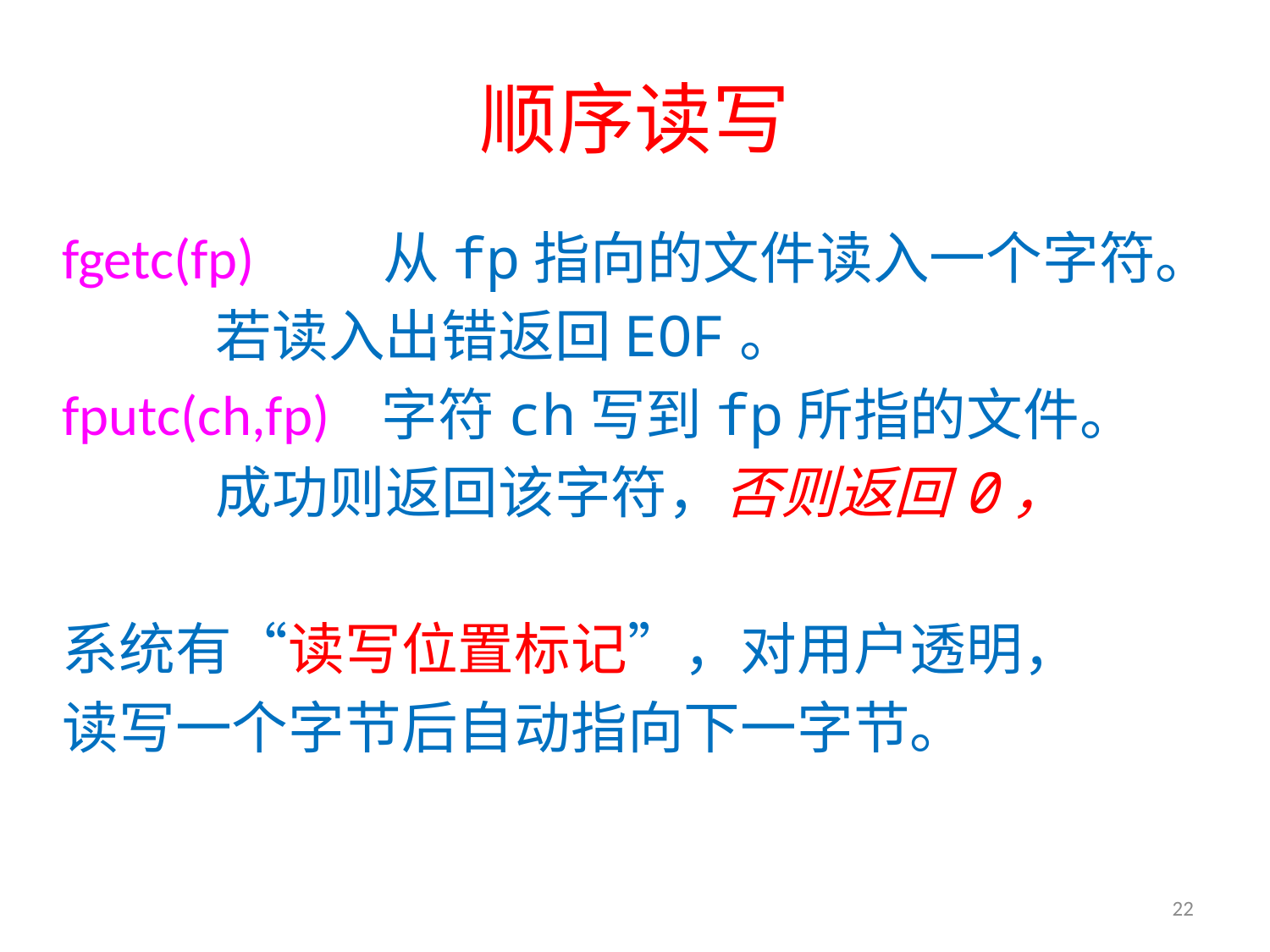

# 顺序读写
fgetc(fp)         从fp指向的文件读入一个字符。
           若读入出错返回EOF。
fputc(ch,fp)   字符ch写到fp所指的文件。
           成功则返回该字符，否则返回0，

系统有“读写位置标记”，对用户透明，
读写一个字节后自动指向下一字节。
22